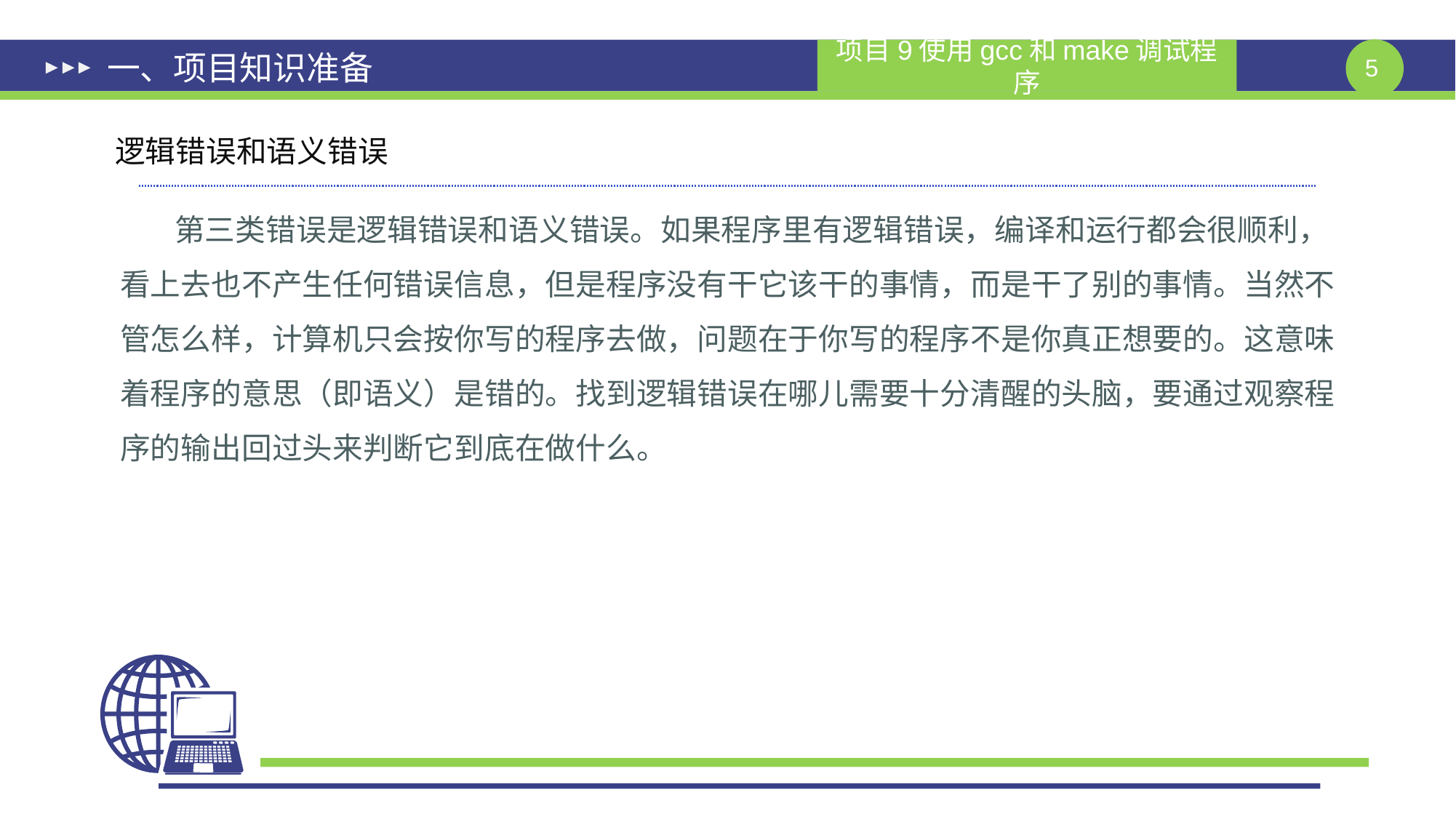

# 一、项目知识准备
逻辑错误和语义错误

第三类错误是逻辑错误和语义错误。如果程序里有逻辑错误，编译和运行都会很顺利，看上去也不产生任何错误信息，但是程序没有干它该干的事情，而是干了别的事情。当然不管怎么样，计算机只会按你写的程序去做，问题在于你写的程序不是你真正想要的。这意味着程序的意思（即语义）是错的。找到逻辑错误在哪儿需要十分清醒的头脑，要通过观察程序的输出回过头来判断它到底在做什么。